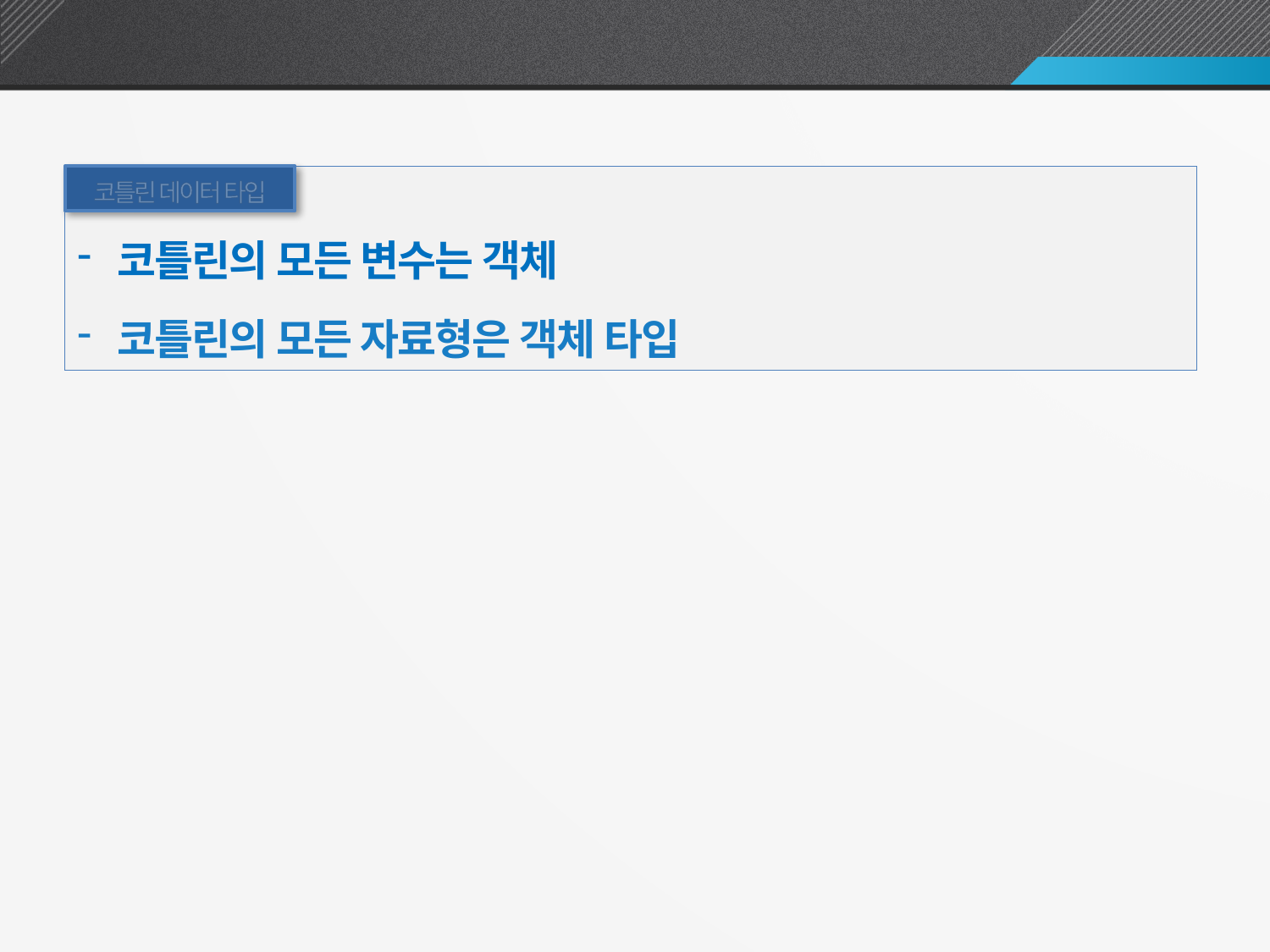

자료형(데이터타입)
코틀린 데이터 타입

코틀린의 모든 변수는 객체
코틀린의 모든 자료형은 객체 타입